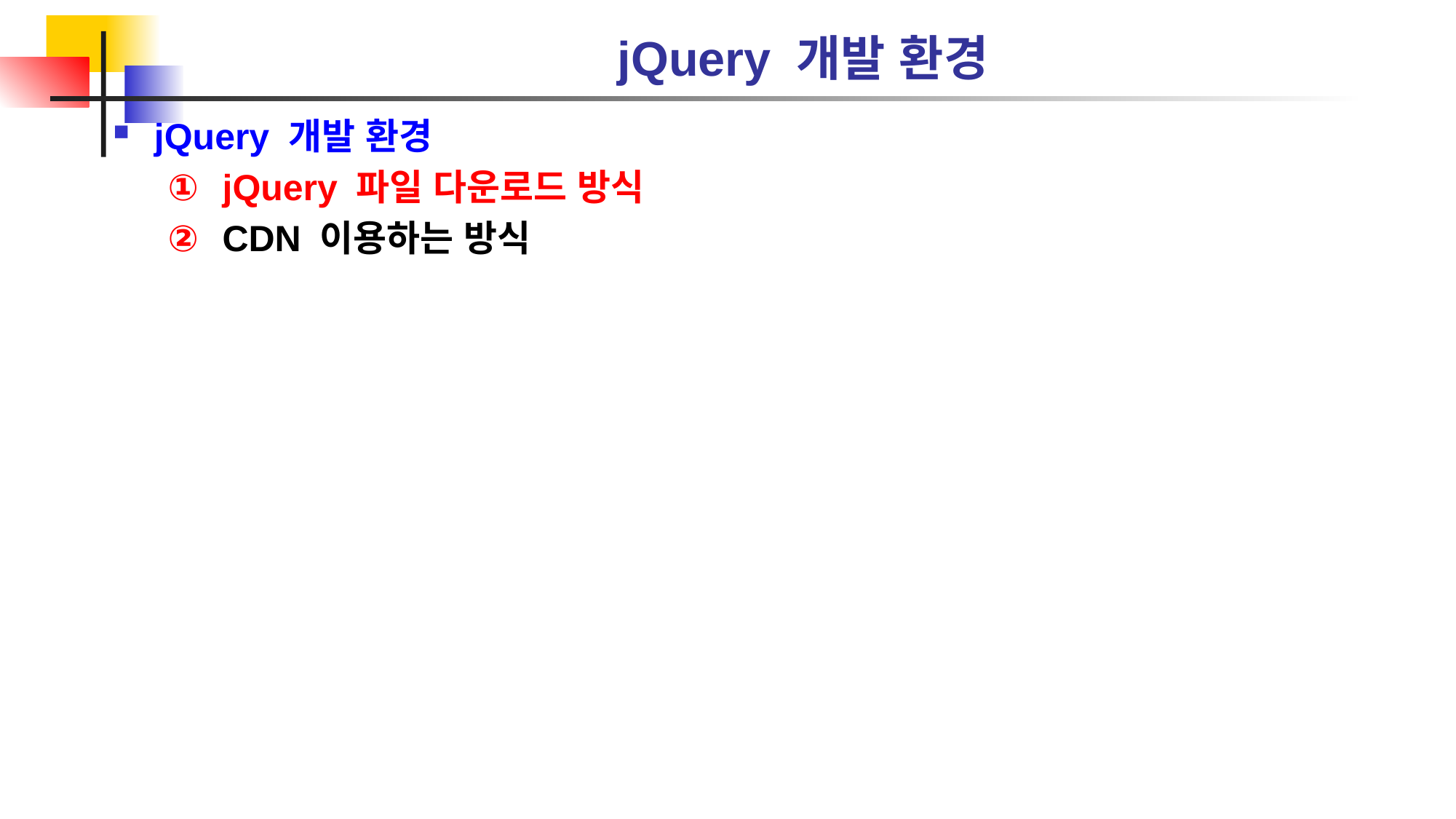

# jQuery 개발 환경
jQuery 개발 환경
jQuery 파일 다운로드 방식
CDN 이용하는 방식